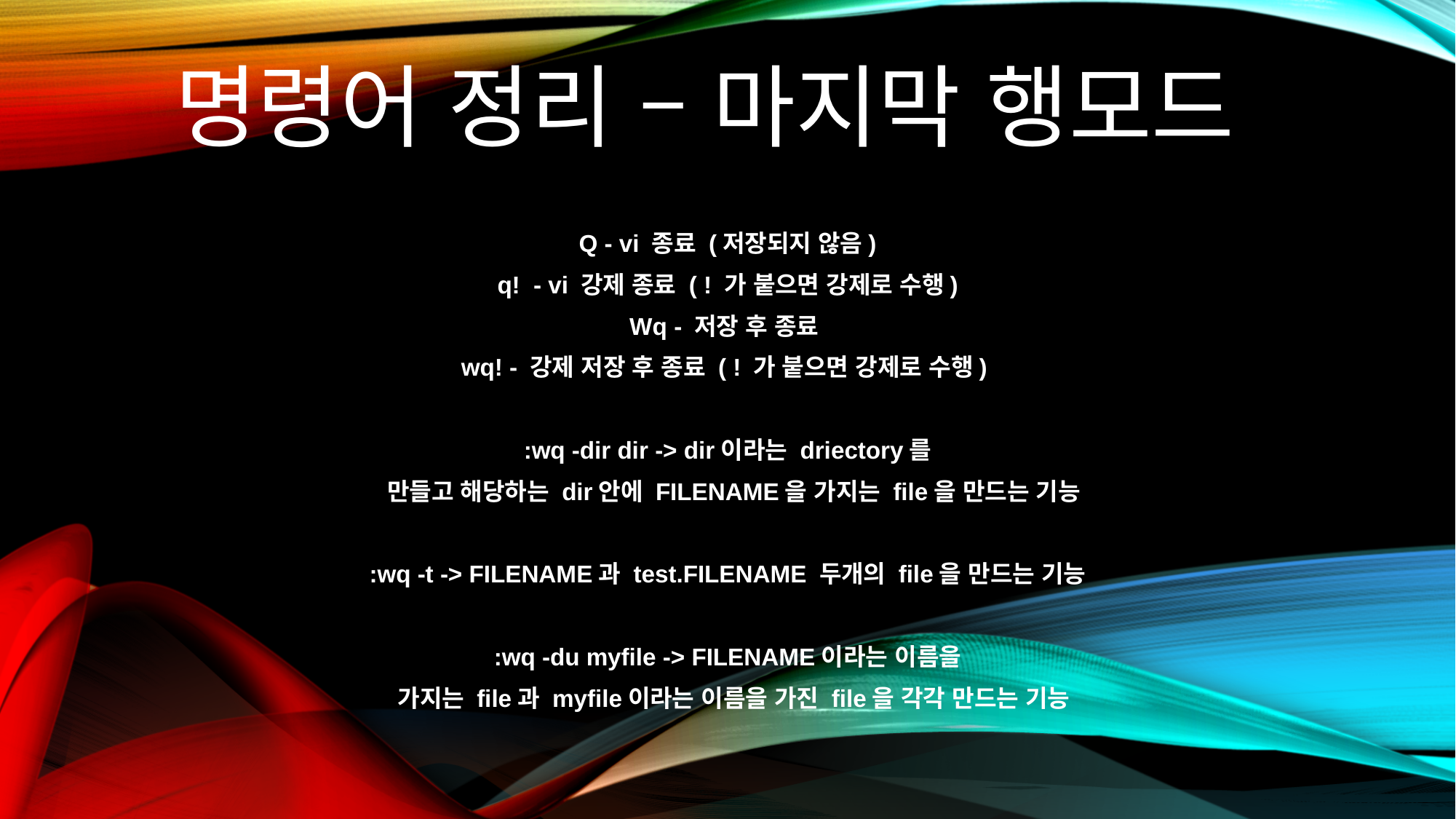

# 명령어 정리 – 마지막 행모드
Q - vi 종료 (저장되지 않음)
q!  - vi 강제 종료 ( ! 가 붙으면 강제로 수행)
Wq - 저장 후 종료
wq! - 강제 저장 후 종료 ( ! 가 붙으면 강제로 수행)

:wq -dir dir -> dir이라는 driectory를
 만들고 해당하는 dir안에 FILENAME을 가지는 file을 만드는 기능

:wq -t -> FILENAME과 test.FILENAME 두개의 file을 만드는 기능

:wq -du myfile -> FILENAME이라는 이름을
 가지는 file과 myfile이라는 이름을 가진 file을 각각 만드는 기능